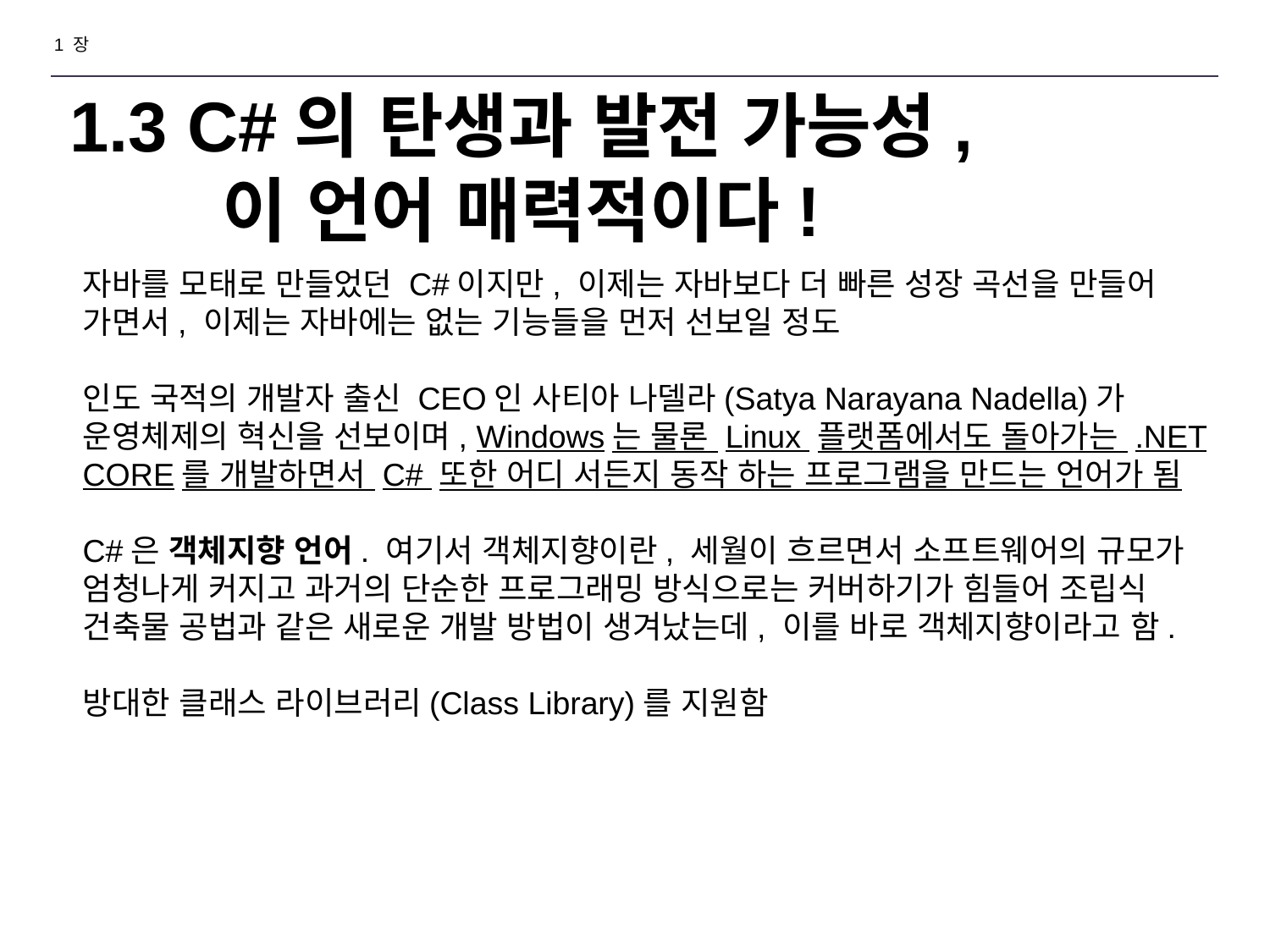

1 장
# 1.3 C#의 탄생과 발전 가능성, 이 언어 매력적이다!

자바를 모태로 만들었던 C#이지만, 이제는 자바보다 더 빠른 성장 곡선을 만들어 가면서, 이제는 자바에는 없는 기능들을 먼저 선보일 정도

인도 국적의 개발자 출신 CEO인 사티아 나델라(Satya Narayana Nadella)가 운영체제의 혁신을 선보이며, Windows는 물론 Linux 플랫폼에서도 돌아가는 .NET CORE를 개발하면서 C# 또한 어디 서든지 동작 하는 프로그램을 만드는 언어가 됨

C#은 객체지향 언어. 여기서 객체지향이란, 세월이 흐르면서 소프트웨어의 규모가 엄청나게 커지고 과거의 단순한 프로그래밍 방식으로는 커버하기가 힘들어 조립식 건축물 공법과 같은 새로운 개발 방법이 생겨났는데, 이를 바로 객체지향이라고 함.

방대한 클래스 라이브러리(Class Library)를 지원함